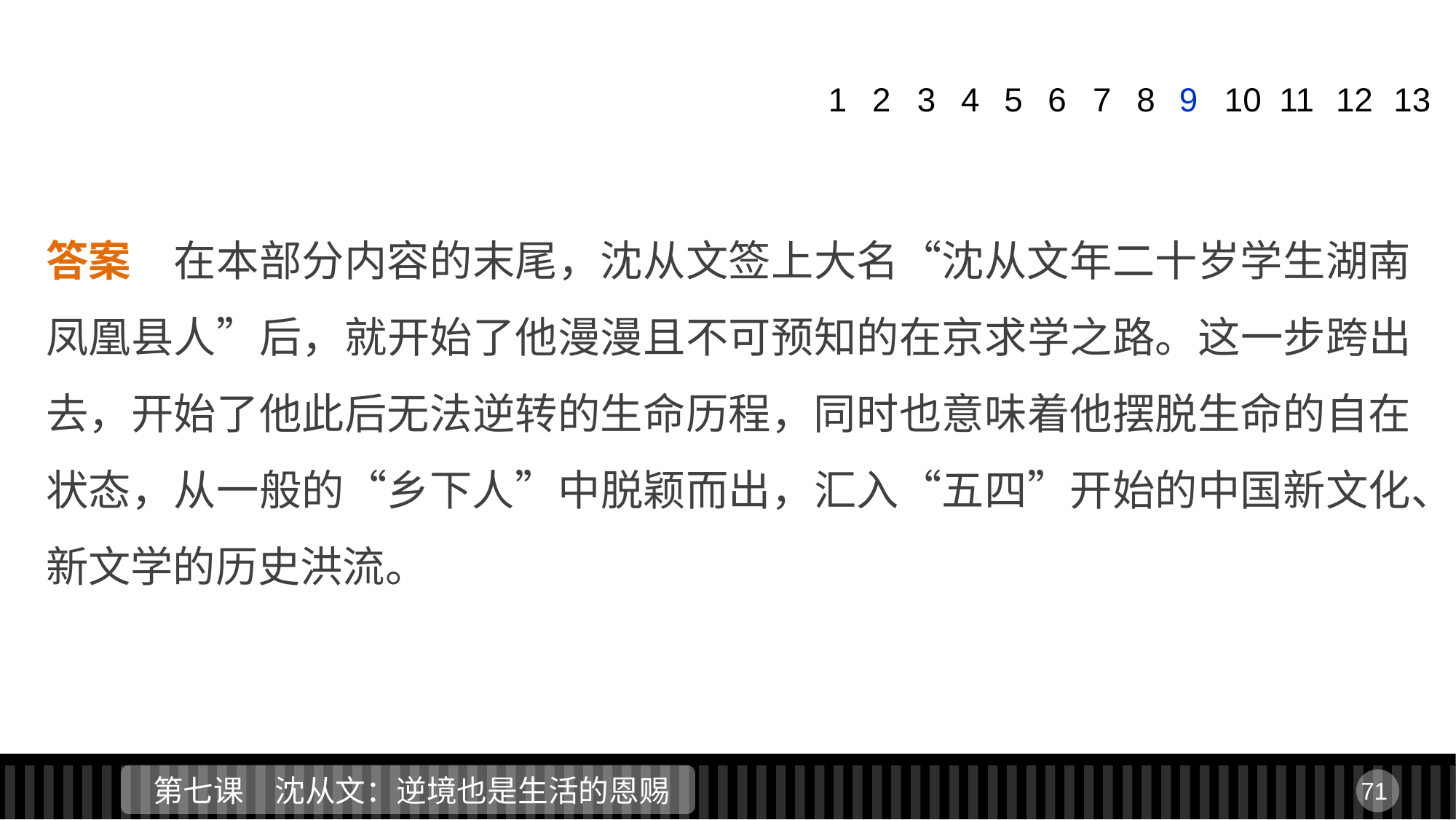

1
2
3
4
5
6
7
8
9
11
12
13
10
答案　在本部分内容的末尾，沈从文签上大名“沈从文年二十岁学生湖南凤凰县人”后，就开始了他漫漫且不可预知的在京求学之路。这一步跨出去，开始了他此后无法逆转的生命历程，同时也意味着他摆脱生命的自在状态，从一般的“乡下人”中脱颖而出，汇入“五四”开始的中国新文化、新文学的历史洪流。